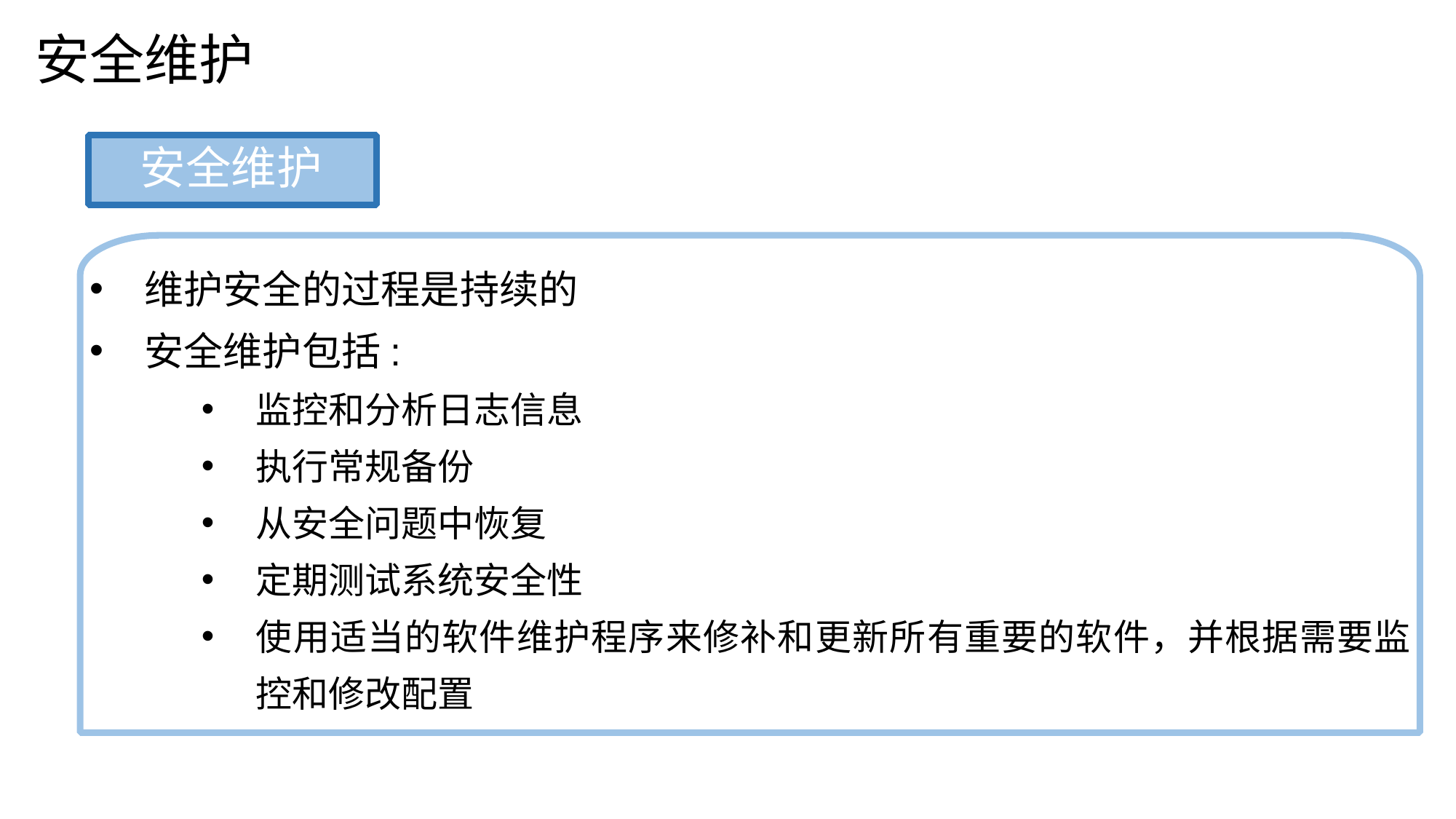

安全维护

安全维护
维护安全的过程是持续的
安全维护包括:
监控和分析日志信息
执行常规备份
从安全问题中恢复
定期测试系统安全性
使用适当的软件维护程序来修补和更新所有重要的软件，并根据需要监控和修改配置